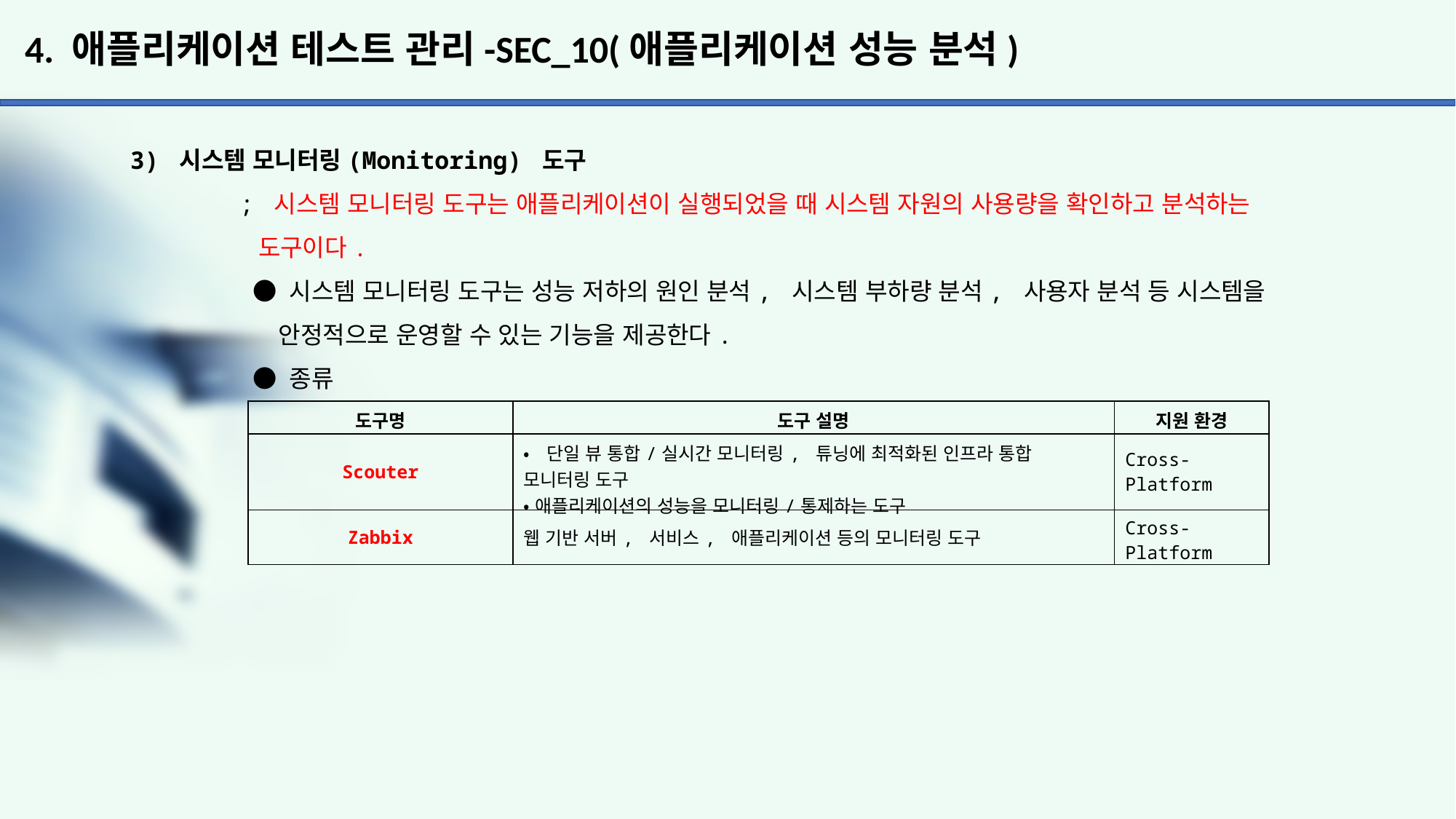

# 4. 애플리케이션 테스트 관리-SEC_10(애플리케이션 성능 분석)
3) 시스템 모니터링(Monitoring) 도구
	; 시스템 모니터링 도구는 애플리케이션이 실행되었을 때 시스템 자원의 사용량을 확인하고 분석하는
	  도구이다.
 	  ● 시스템 모니터링 도구는 성능 저하의 원인 분석, 시스템 부하량 분석, 사용자 분석 등 시스템을
	     안정적으로 운영할 수 있는 기능을 제공한다.
	  ● 종류

| 도구명 | 도구 설명 | 지원 환경 |
| --- | --- | --- |
| Scouter | •단일 뷰 통합/실시간 모니터링, 튜닝에 최적화된 인프라 통합 모니터링 도구 •애플리케이션의 성능을 모니터링/통제하는 도구 | Cross-Platform |
| Zabbix | 웹 기반 서버, 서비스, 애플리케이션 등의 모니터링 도구 | Cross-Platform |